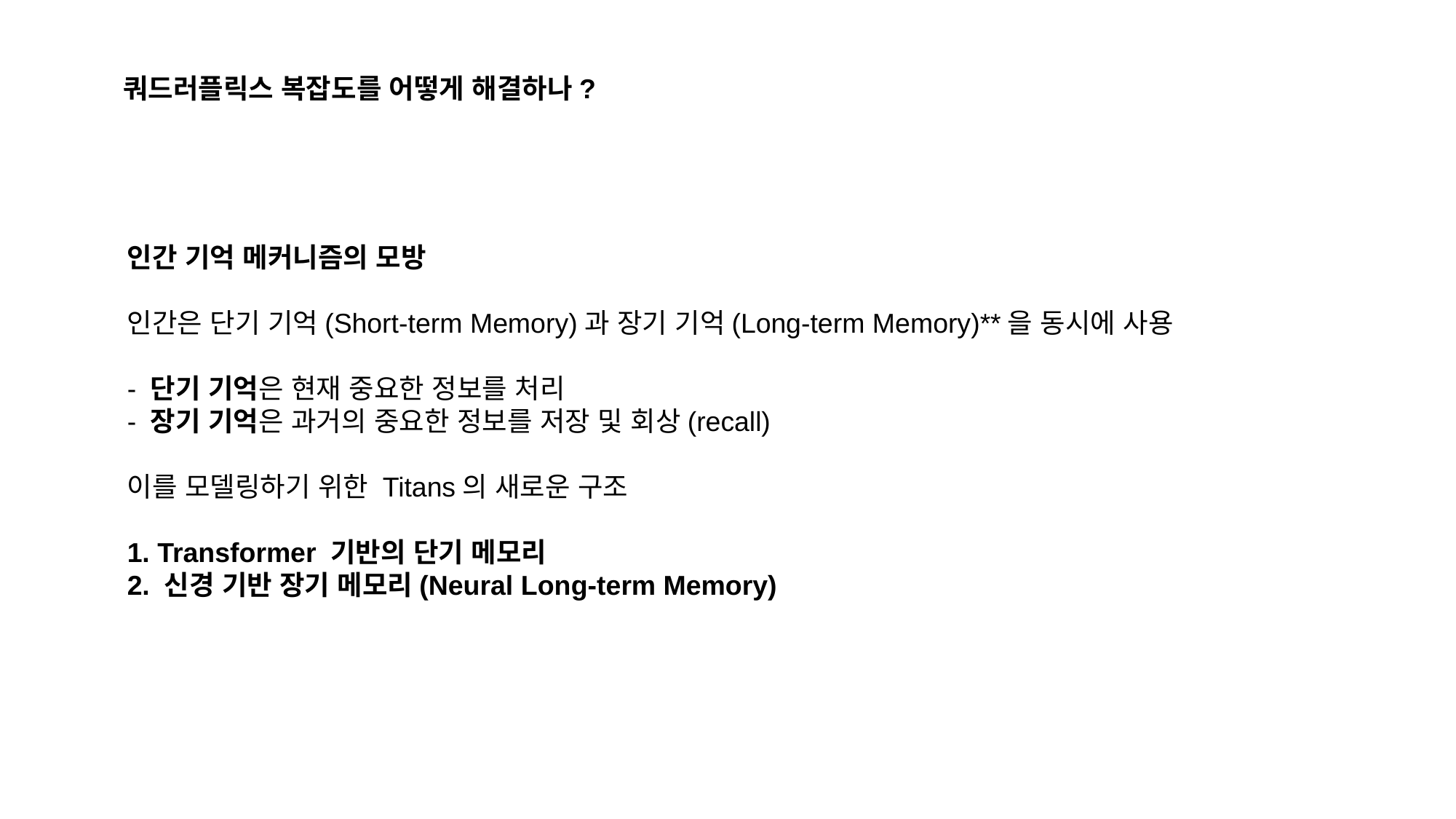

쿼드러플릭스 복잡도를 어떻게 해결하나?
인간 기억 메커니즘의 모방

인간은 단기 기억(Short-term Memory)과 장기 기억(Long-term Memory)**을 동시에 사용

- 단기 기억은 현재 중요한 정보를 처리
- 장기 기억은 과거의 중요한 정보를 저장 및 회상(recall)

이를 모델링하기 위한 Titans의 새로운 구조

1. Transformer 기반의 단기 메모리
2. 신경 기반 장기 메모리(Neural Long-term Memory)